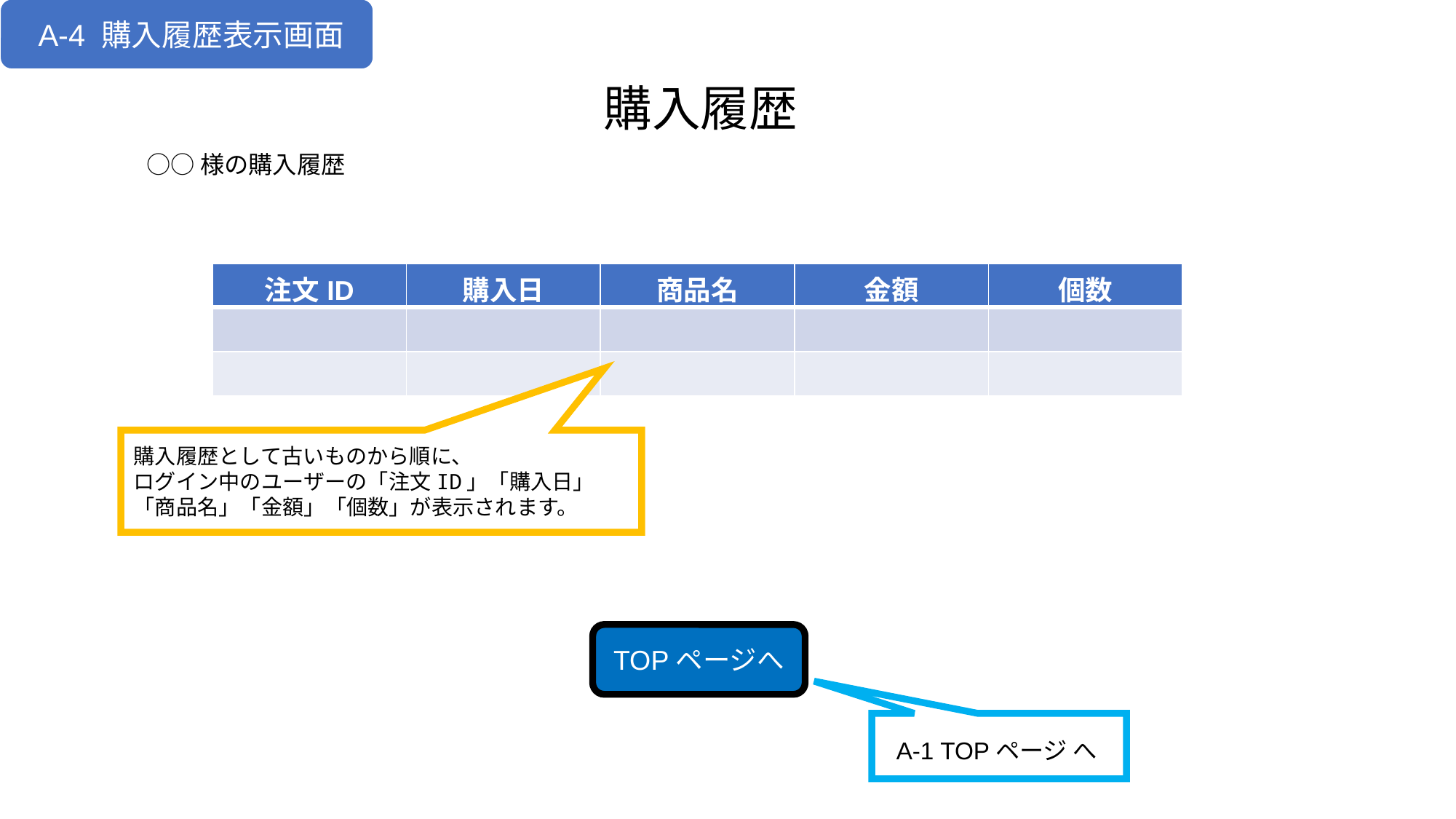

A-4 購入履歴表示画面
購入履歴
○○様の購入履歴
| 注文ID | 購入日 | 商品名 | 金額 | 個数 |
| --- | --- | --- | --- | --- |
|  |  |  |  |  |
|  |  |  |  |  |

購入履歴として古いものから順に、
ログイン中のユーザーの「注文ID」「購入日」
「商品名」「金額」「個数」が表示されます。
TOPページへ

A-1 TOPページ へ